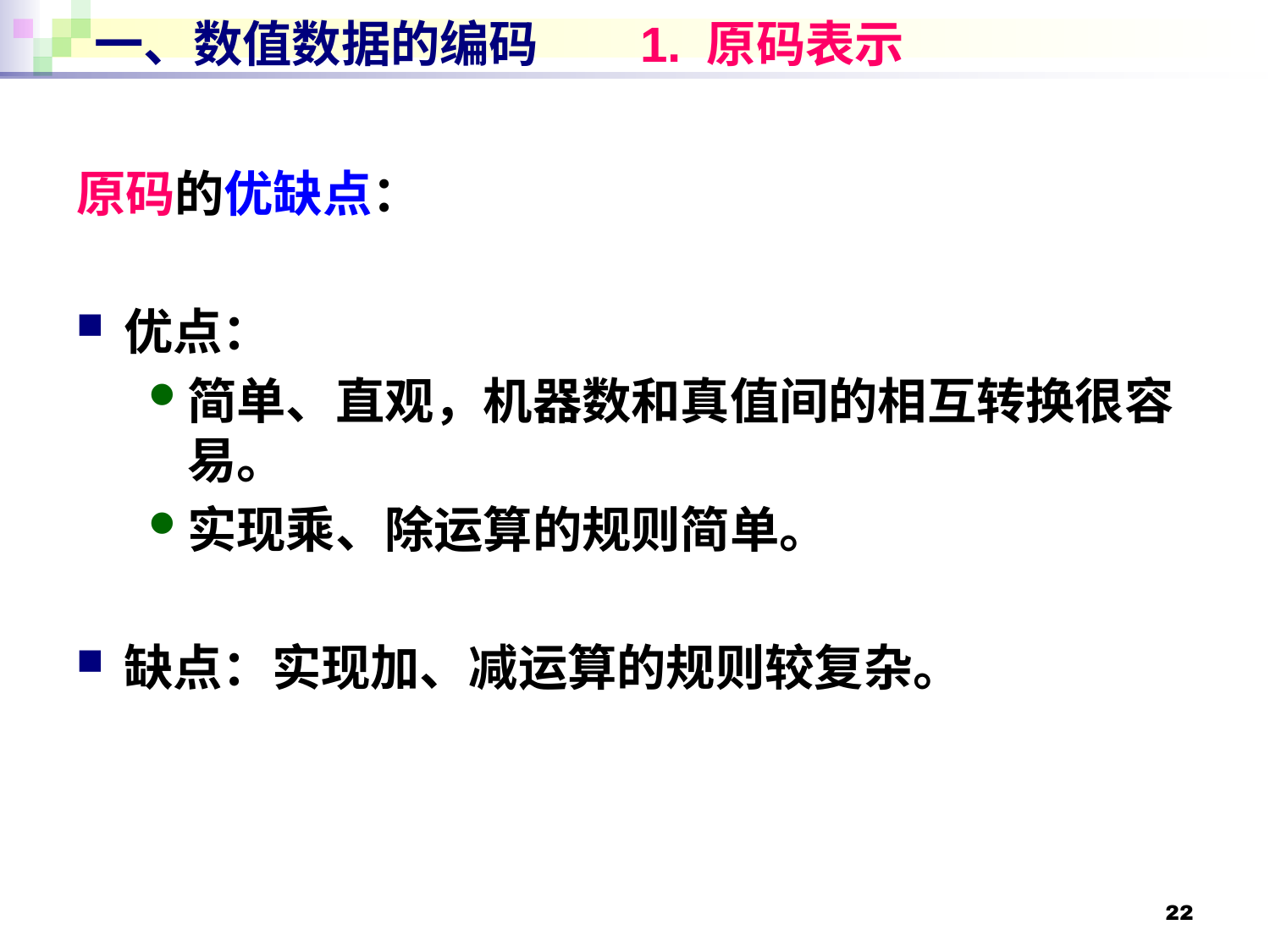

# 一、数值数据的编码        1. 原码表示
原码的优缺点：

优点：
简单、直观，机器数和真值间的相互转换很容易。
实现乘、除运算的规则简单。

缺点：实现加、减运算的规则较复杂。
22